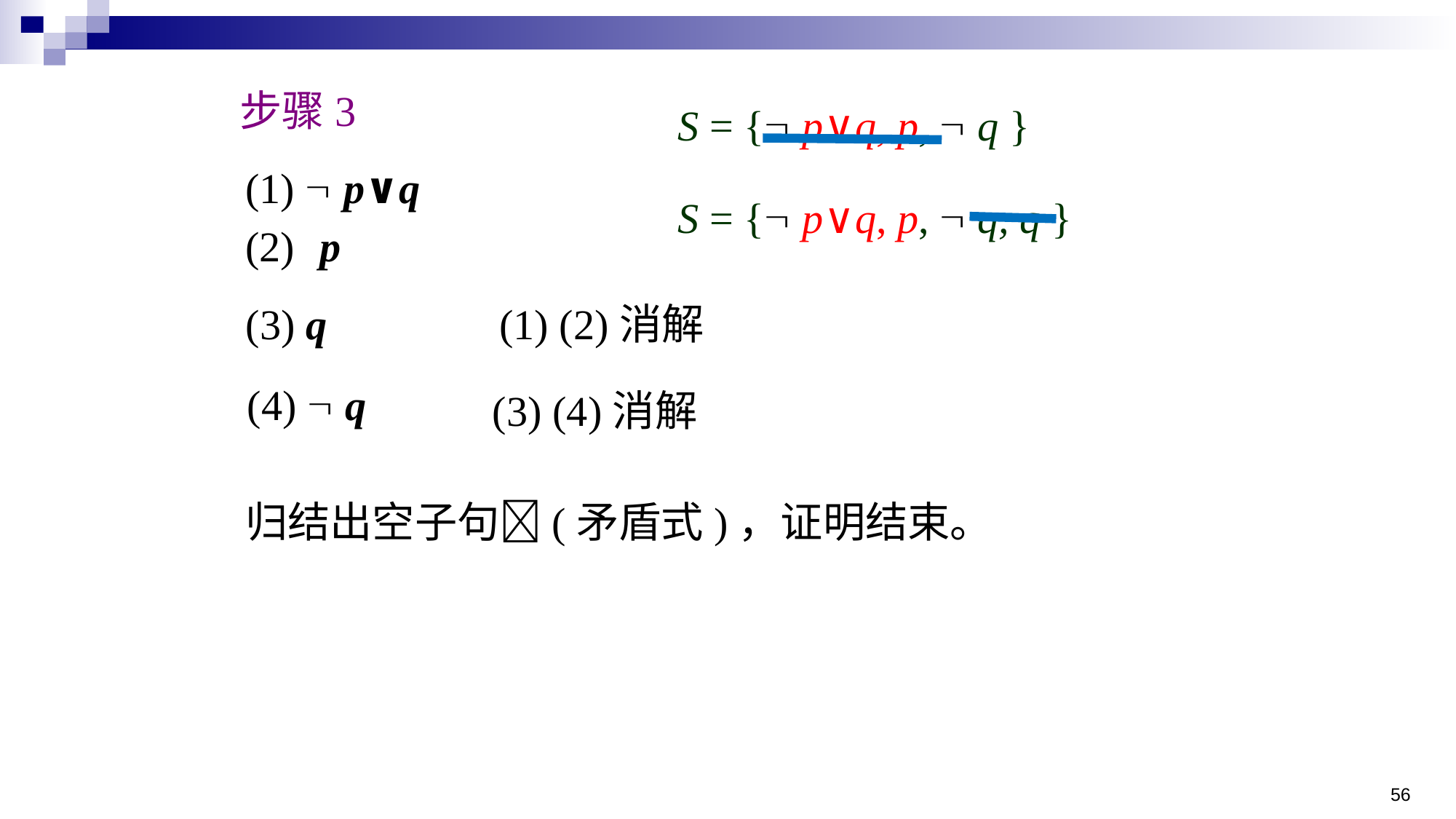

步骤3
S = {¬ p∨q, p, ¬ q }
(1) ¬ p∨q
(2)	p
S = {¬ p∨q, p, ¬ q, q }
(3) q
(1) (2)消解
(4) ¬ q
(3) (4)消解
归结出空子句λ(矛盾式)，证明结束。
56